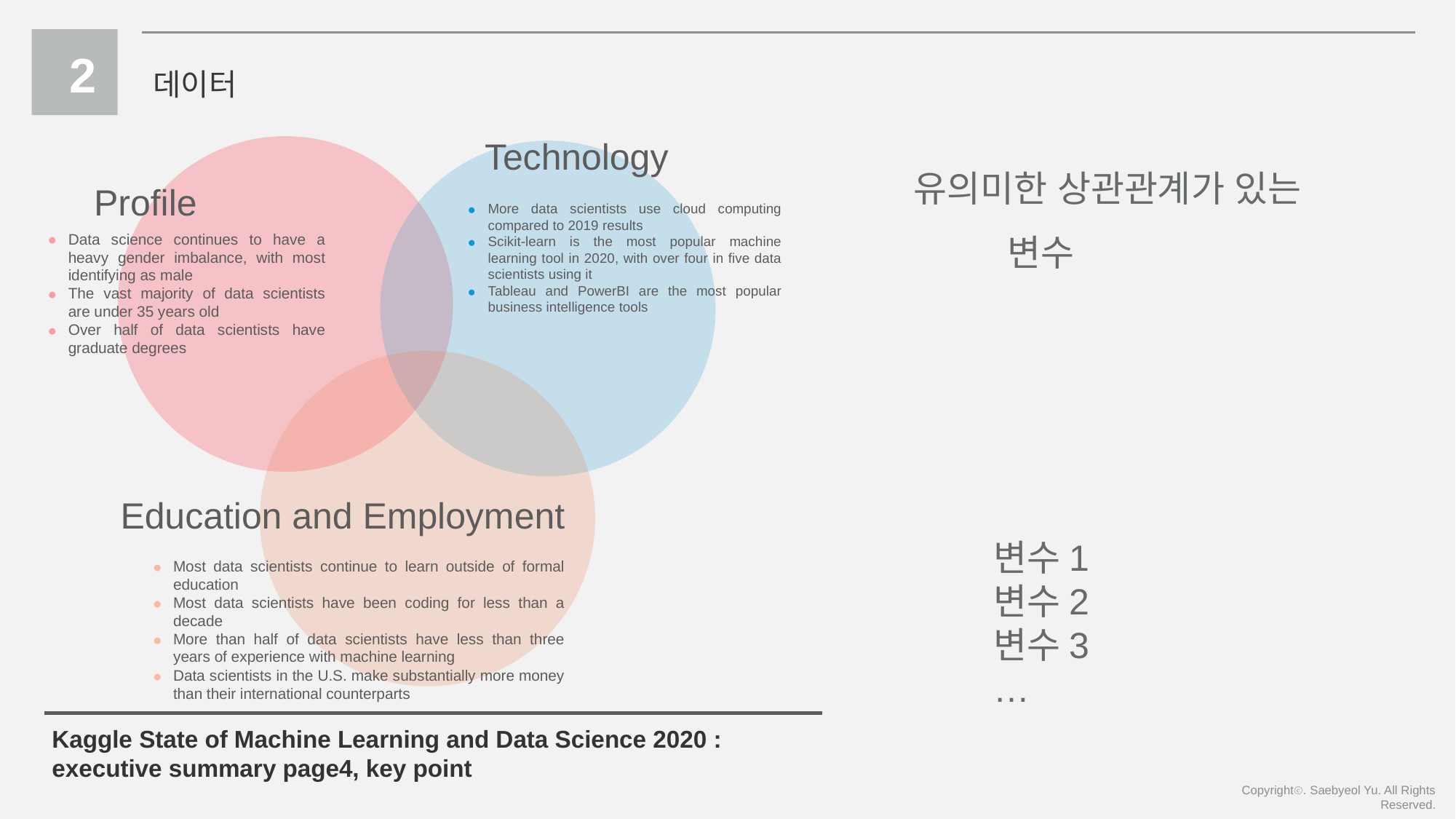

2
데이터
Technology
More data scientists use cloud computing compared to 2019 results
Scikit-learn is the most popular machine learning tool in 2020, with over four in five data scientists using it
Tableau and PowerBI are the most popular business intelligence tools

유의미한 상관관계가 있는
Profile
Data science continues to have a heavy gender imbalance, with most identifying as male
The vast majority of data scientists are under 35 years old
Over half of data scientists have graduate degrees
변수
Education and Employment
Most data scientists continue to learn outside of formal education
Most data scientists have been coding for less than a decade
More than half of data scientists have less than three years of experience with machine learning
Data scientists in the U.S. make substantially more money than their international counterparts
변수1
변수2
변수3
…
Kaggle State of Machine Learning and Data Science 2020 :
executive summary page4, key point